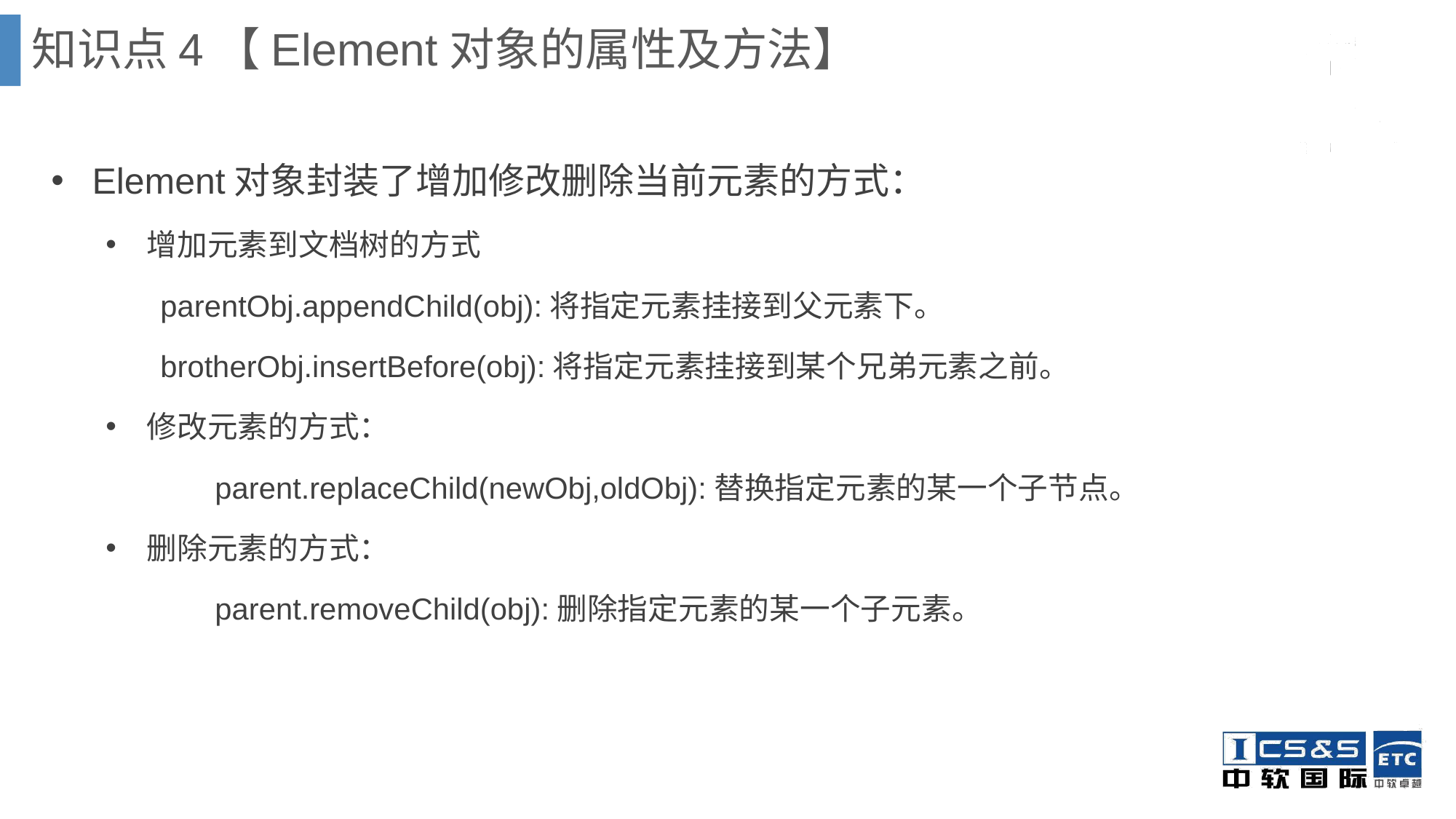

知识点4【Element对象的属性及方法】
Element对象封装了增加修改删除当前元素的方式：
增加元素到文档树的方式
parentObj.appendChild(obj):将指定元素挂接到父元素下。
brotherObj.insertBefore(obj):将指定元素挂接到某个兄弟元素之前。
修改元素的方式：
	parent.replaceChild(newObj,oldObj):替换指定元素的某一个子节点。
删除元素的方式：
	parent.removeChild(obj):删除指定元素的某一个子元素。